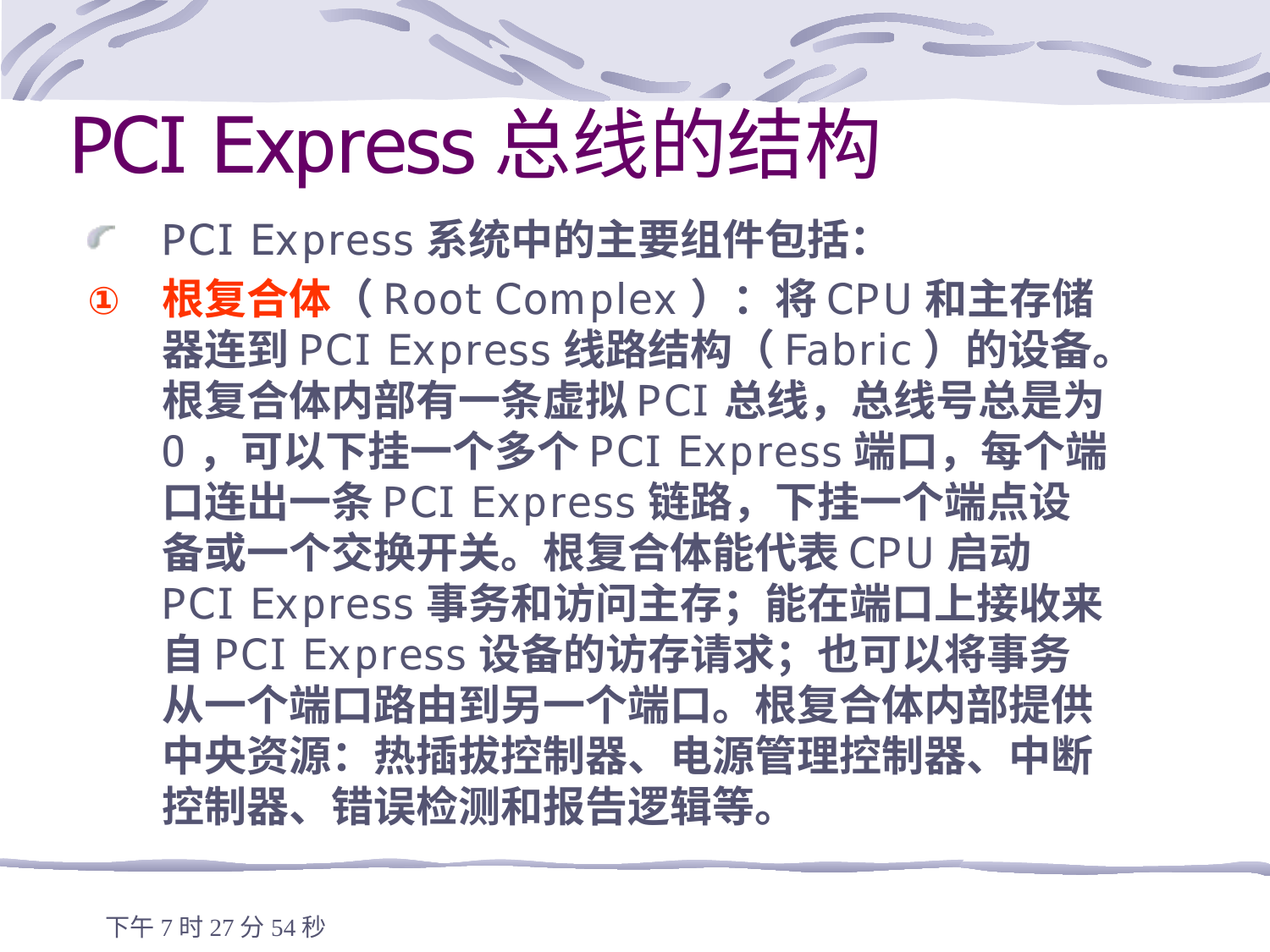

# PCI Express总线的结构
PCI Express系统中的主要组件包括：
根复合体（Root Complex）：将CPU和主存储器连到PCI Express线路结构（Fabric）的设备。根复合体内部有一条虚拟PCI总线，总线号总是为0，可以下挂一个多个PCI Express端口，每个端口连出一条PCI Express链路，下挂一个端点设备或一个交换开关。根复合体能代表CPU启动PCI Express事务和访问主存；能在端口上接收来自PCI Express设备的访存请求；也可以将事务从一个端口路由到另一个端口。根复合体内部提供中央资源：热插拔控制器、电源管理控制器、中断控制器、错误检测和报告逻辑等。
下午7时27分54秒